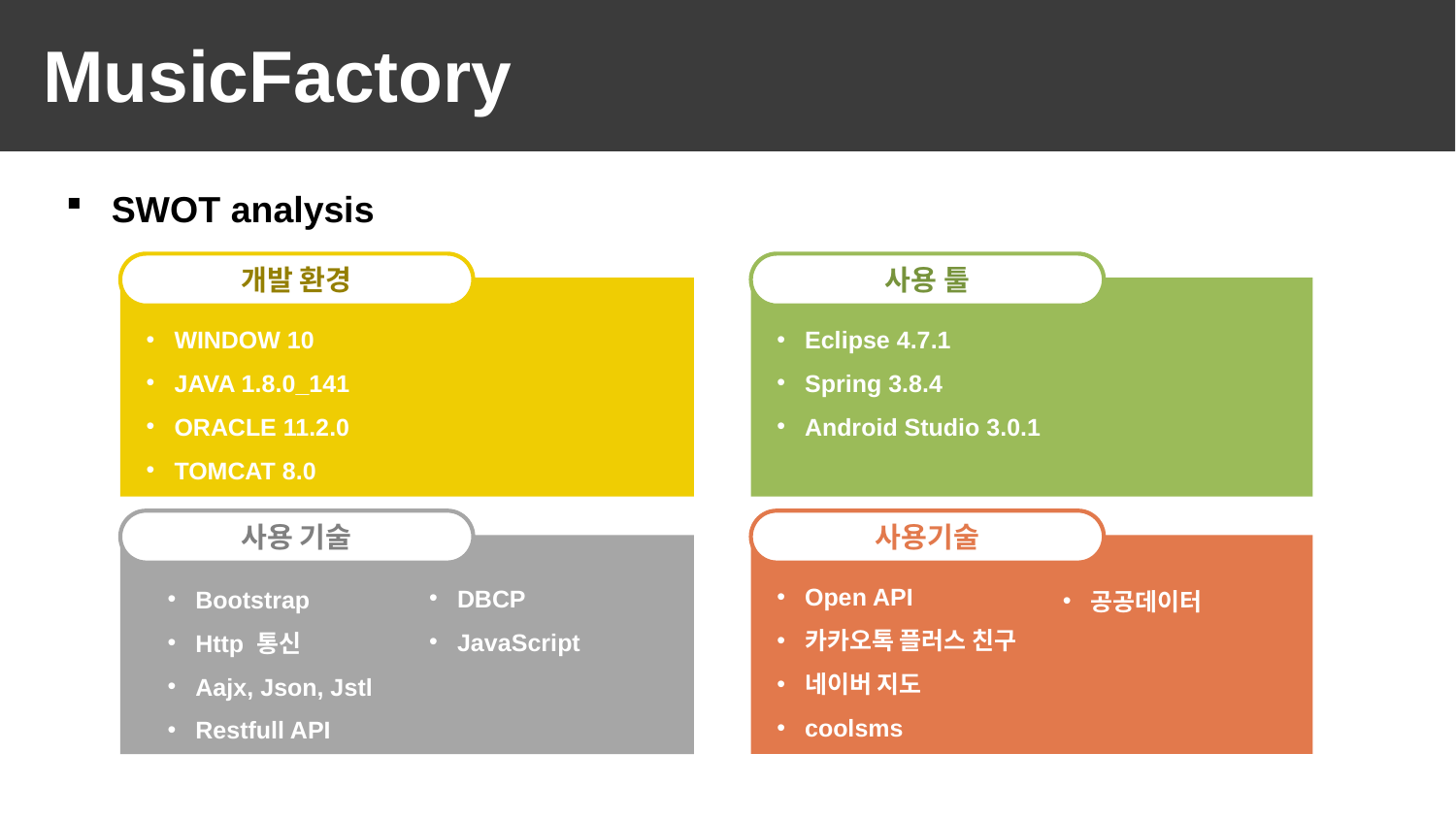

MusicFactory
SWOT analysis
개발 환경
사용 툴

WINDOW 10
JAVA 1.8.0_141
ORACLE 11.2.0
TOMCAT 8.0
Eclipse 4.7.1
Spring 3.8.4
Android Studio 3.0.1
사용 기술
사용기술

Open API
카카오톡 플러스 친구
네이버 지도
coolsms
DBCP
JavaScript
Bootstrap
Http 통신
Aajx, Json, Jstl
Restfull API
공공데이터